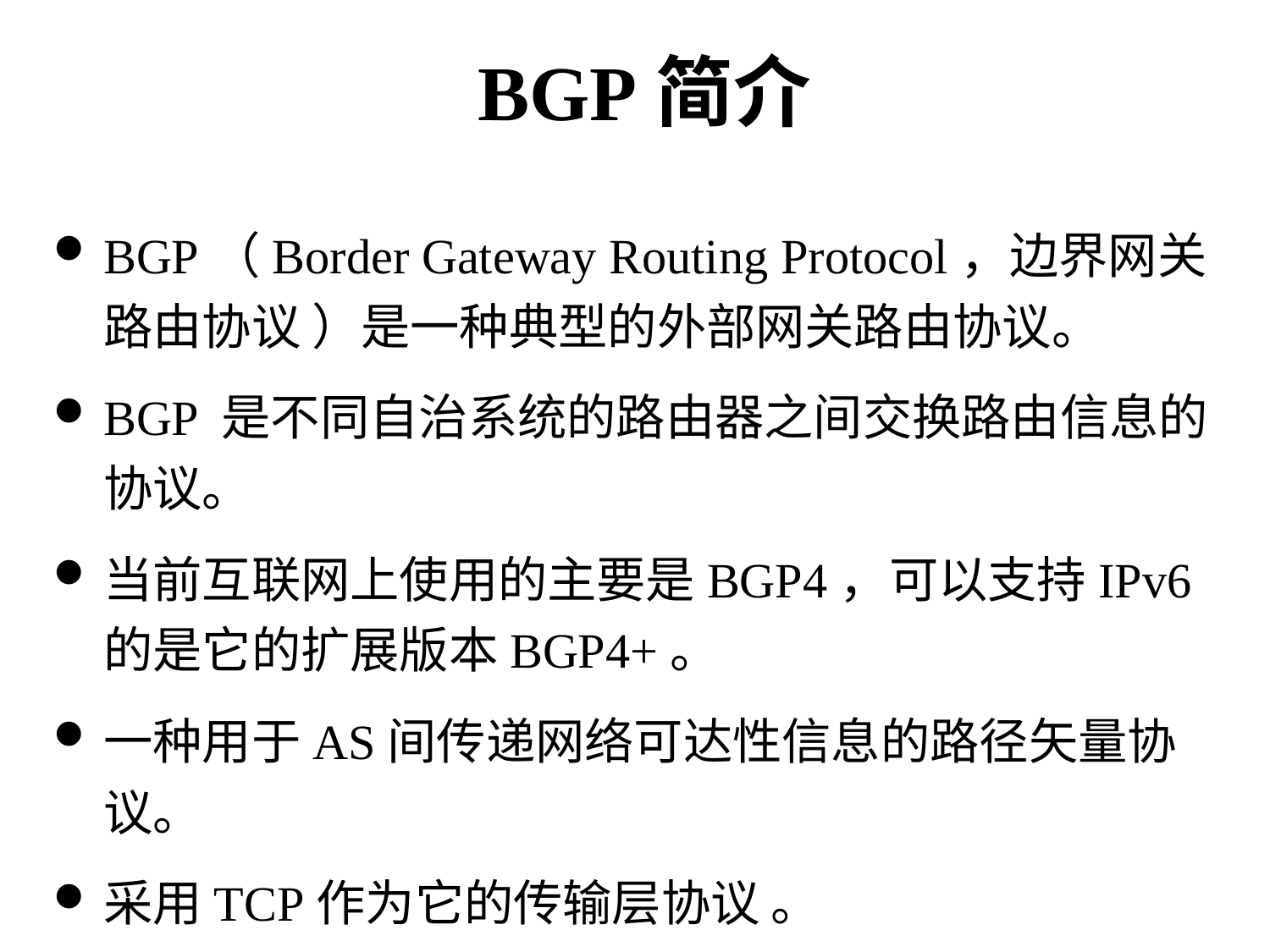

BGP简介
BGP（Border Gateway Routing Protocol，边界网关路由协议 ）是一种典型的外部网关路由协议。
BGP 是不同自治系统的路由器之间交换路由信息的协议。
当前互联网上使用的主要是BGP4，可以支持IPv6的是它的扩展版本BGP4+。
一种用于AS间传递网络可达性信息的路径矢量协议。
采用TCP作为它的传输层协议 。